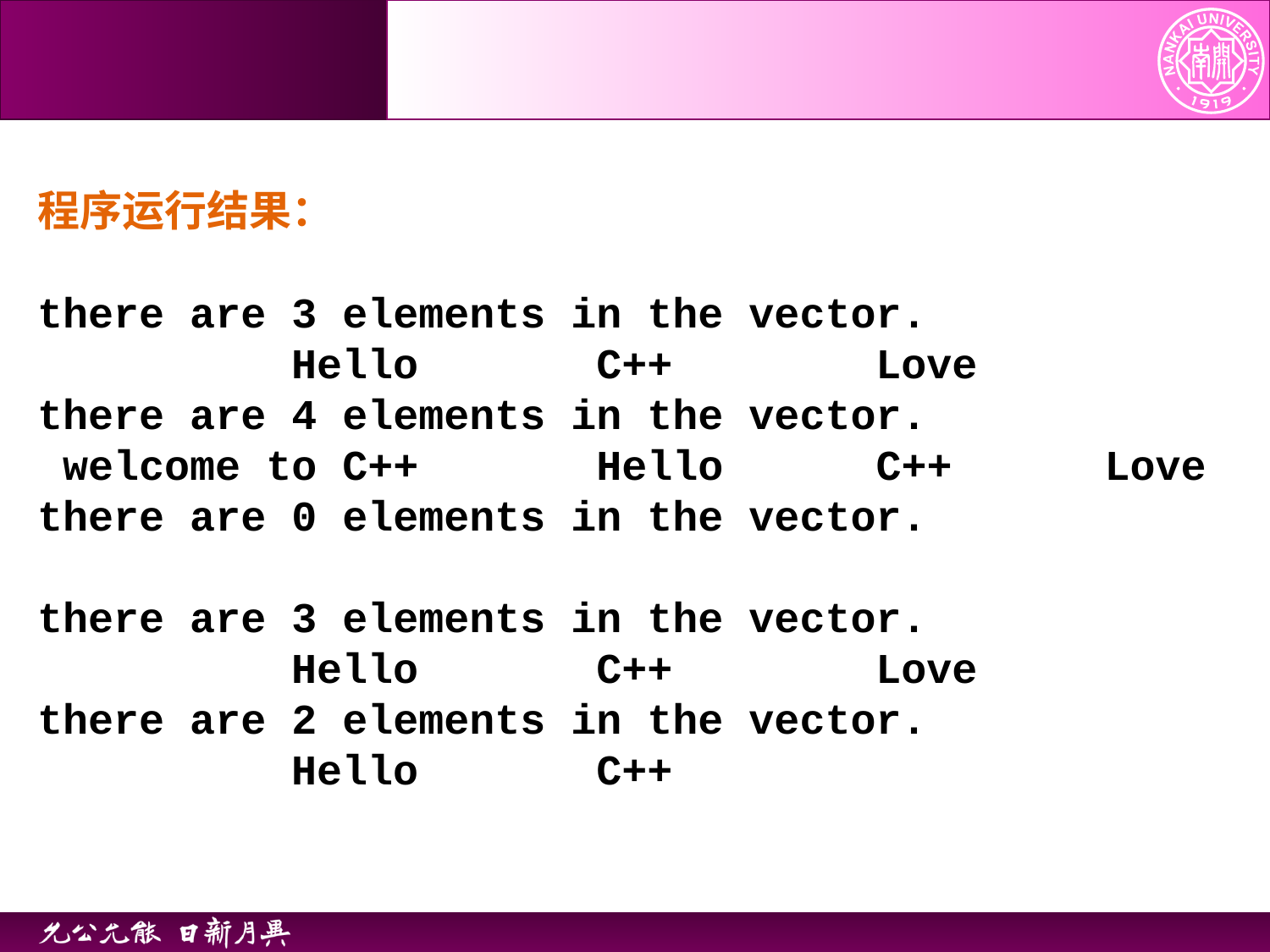

程序运行结果：

there are 3 elements in the vector.
          Hello       C++        Love
there are 4 elements in the vector.
 welcome to C++       Hello      C++      Love
there are 0 elements in the vector.

there are 3 elements in the vector.
          Hello       C++        Love
there are 2 elements in the vector.
          Hello       C++